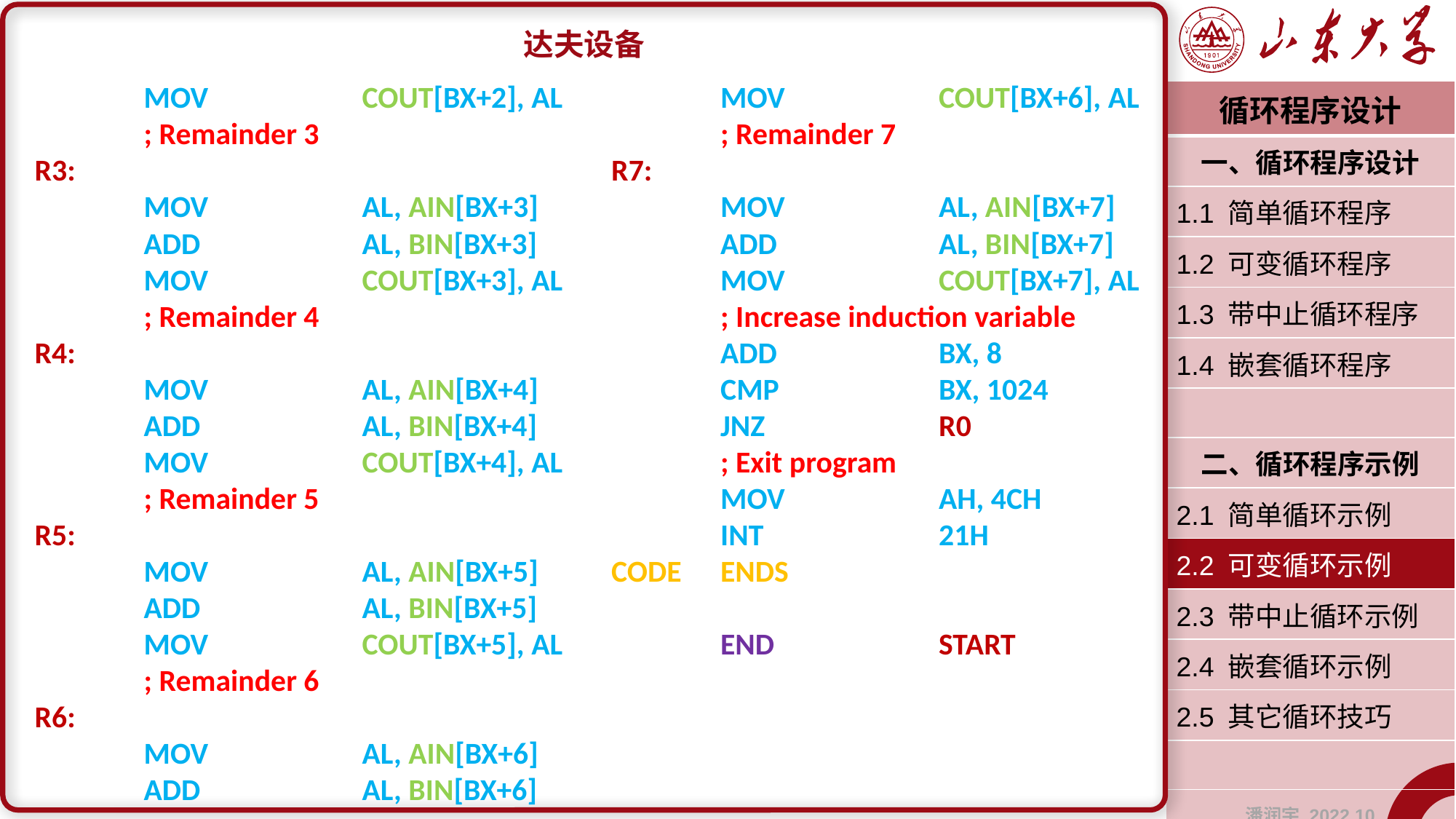

达夫设备
	MOV		COUT[BX+2], AL
	; Remainder 3
R3:
	MOV		AL, AIN[BX+3]
	ADD		AL, BIN[BX+3]
	MOV		COUT[BX+3], AL
	; Remainder 4
R4:
	MOV		AL, AIN[BX+4]
	ADD		AL, BIN[BX+4]
	MOV		COUT[BX+4], AL
	; Remainder 5
R5:
	MOV		AL, AIN[BX+5]
	ADD		AL, BIN[BX+5]
	MOV		COUT[BX+5], AL
	; Remainder 6
R6:
	MOV		AL, AIN[BX+6]
	ADD		AL, BIN[BX+6]
	MOV		COUT[BX+6], AL
	; Remainder 7
R7:
	MOV		AL, AIN[BX+7]
	ADD		AL, BIN[BX+7]
	MOV		COUT[BX+7], AL
	; Increase induction variable
	ADD		BX, 8
	CMP		BX, 1024
	JNZ		R0
	; Exit program
	MOV     		AH, 4CH
	INT		21H
CODE	ENDS

	END		START
| 循环程序设计 |
| --- |
| 一、循环程序设计 |
| 1.1 简单循环程序 |
| 1.2 可变循环程序 |
| 1.3 带中止循环程序 |
| 1.4 嵌套循环程序 |
|  |
| 二、循环程序示例 |
| 2.1 简单循环示例 |
| 2.2 可变循环示例 |
| 2.3 带中止循环示例 |
| 2.4 嵌套循环示例 |
| 2.5 其它循环技巧 |
|  |
| 潘润宇 2022.10 |